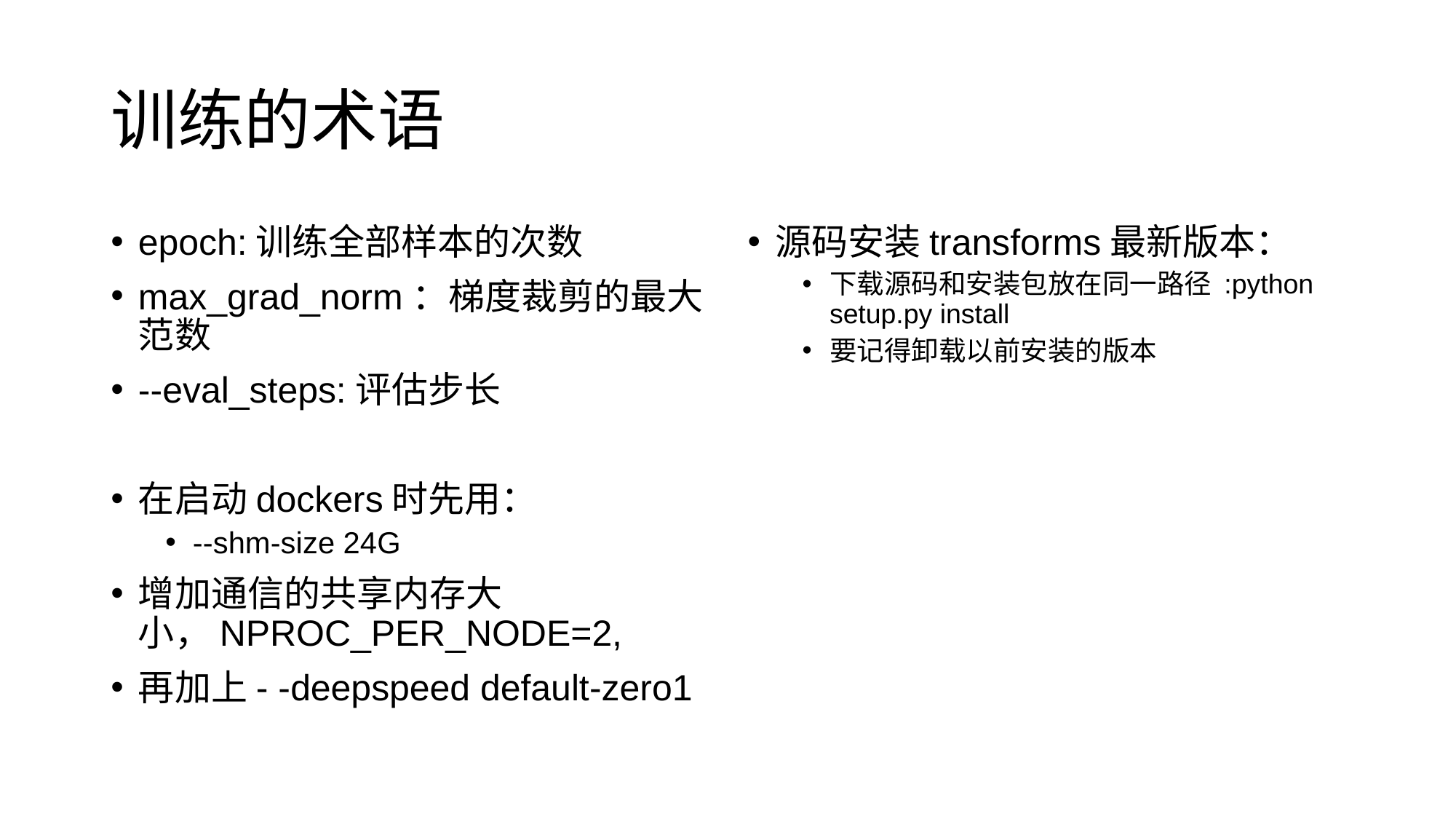

# 训练的术语
epoch:训练全部样本的次数
max_grad_norm：梯度裁剪的最大范数
--eval_steps:评估步长

在启动dockers时先用：
--shm-size 24G
增加通信的共享内存大小，NPROC_PER_NODE=2,
再加上- -deepspeed default-zero1
源码安装transforms最新版本：
下载源码和安装包放在同一路径 :python setup.py install
要记得卸载以前安装的版本